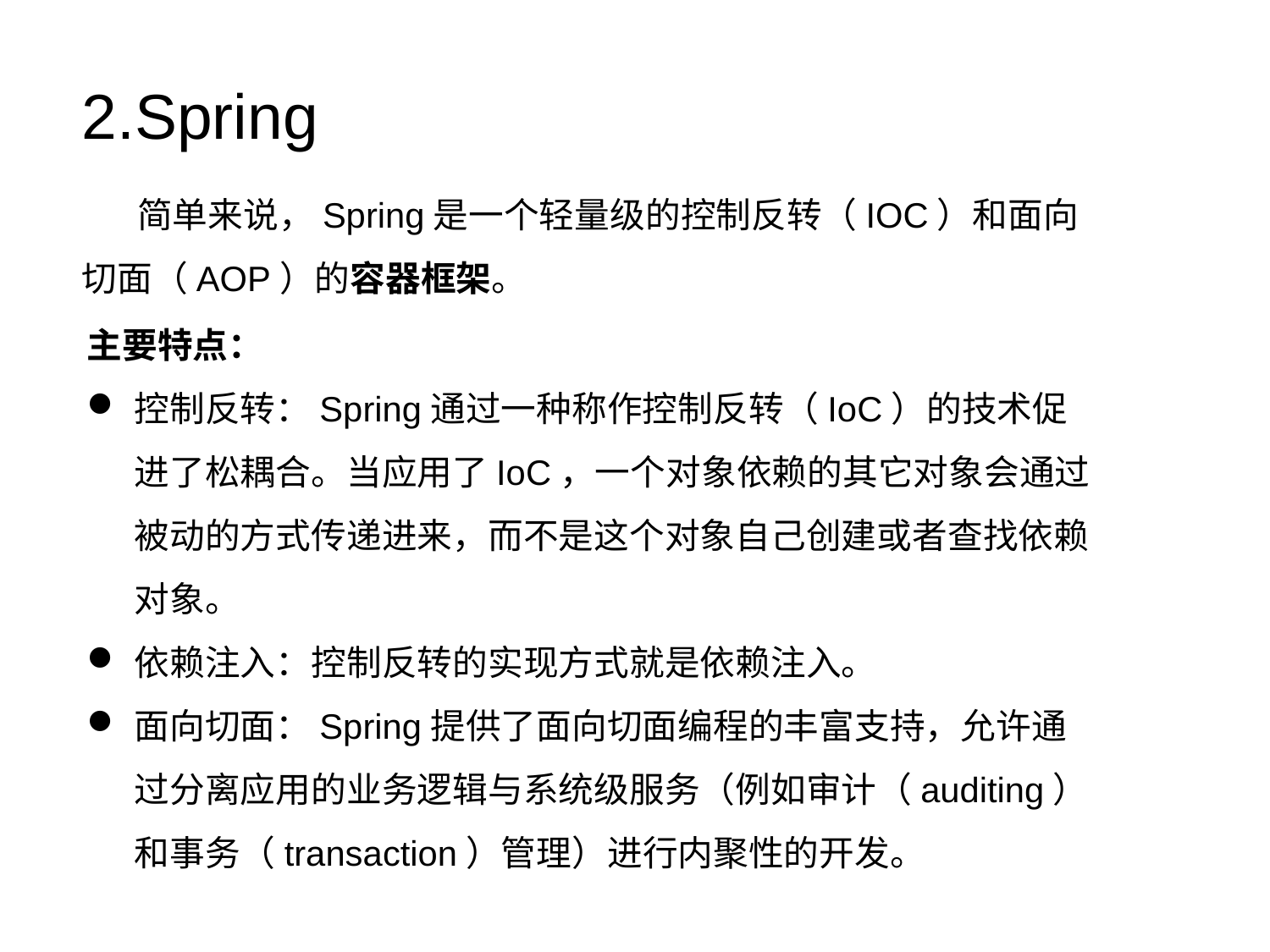

2.Spring
      简单来说，Spring是一个轻量级的控制反转（IOC）和面向切面（AOP）的容器框架。
点击添加文本
主要特点：
控制反转：Spring通过一种称作控制反转（IoC）的技术促进了松耦合。当应用了IoC，一个对象依赖的其它对象会通过被动的方式传递进来，而不是这个对象自己创建或者查找依赖对象。
依赖注入：控制反转的实现方式就是依赖注入。
面向切面：Spring提供了面向切面编程的丰富支持，允许通过分离应用的业务逻辑与系统级服务（例如审计（auditing）和事务（transaction）管理）进行内聚性的开发。

点击添加文本
点击添加文本
点击添加文本